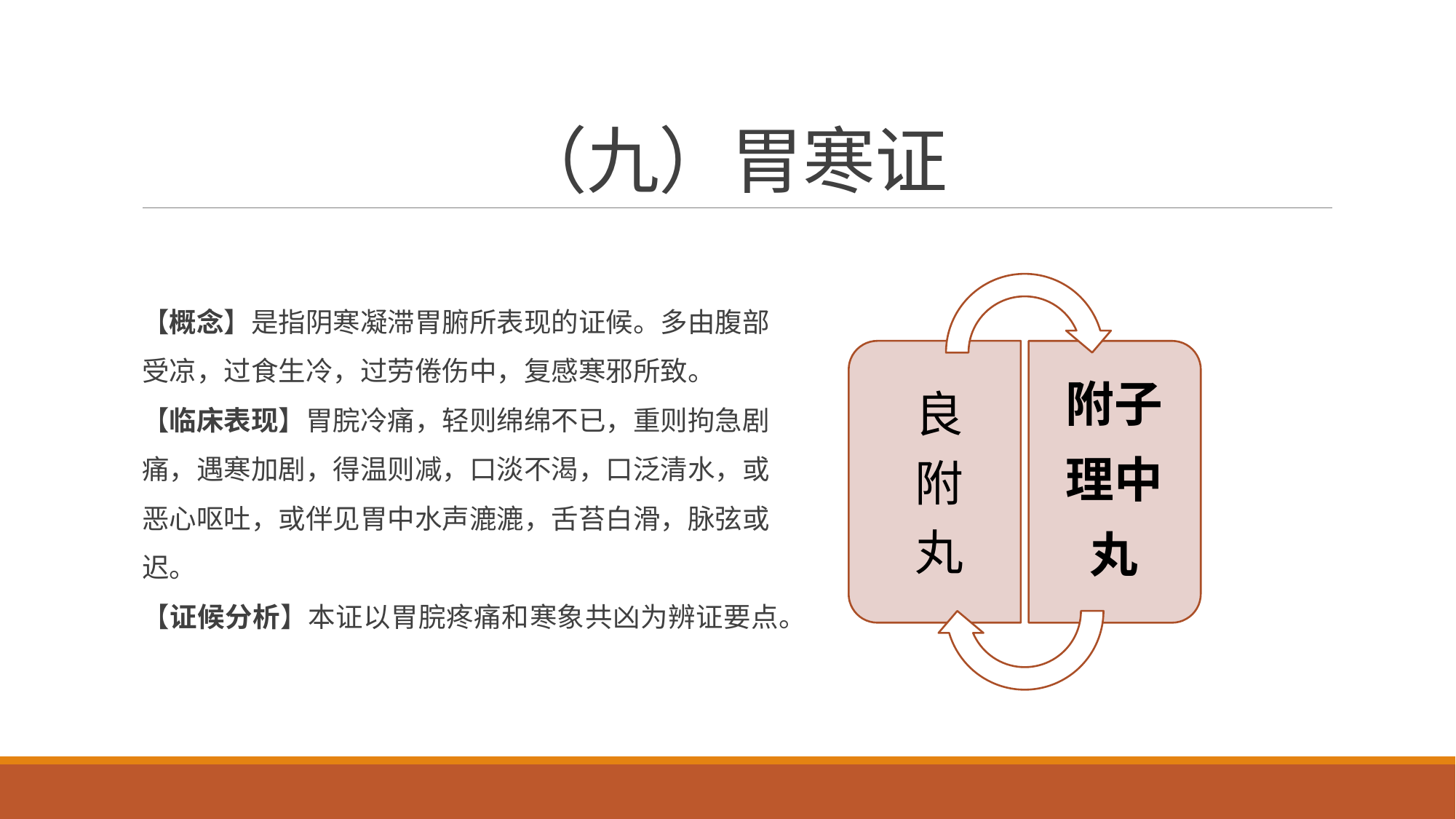

# （九）胃寒证
【概念】是指阴寒凝滞胃腑所表现的证候。多由腹部受凉，过食生冷，过劳倦伤中，复感寒邪所致。
【临床表现】胃脘冷痛，轻则绵绵不已，重则拘急剧痛，遇寒加剧，得温则减，口淡不渴，口泛清水，或恶心呕吐，或伴见胃中水声漉漉，舌苔白滑，脉弦或迟。
【证候分析】本证以胃脘疼痛和寒象共凶为辨证要点。
良
附
丸
附子
理中
丸